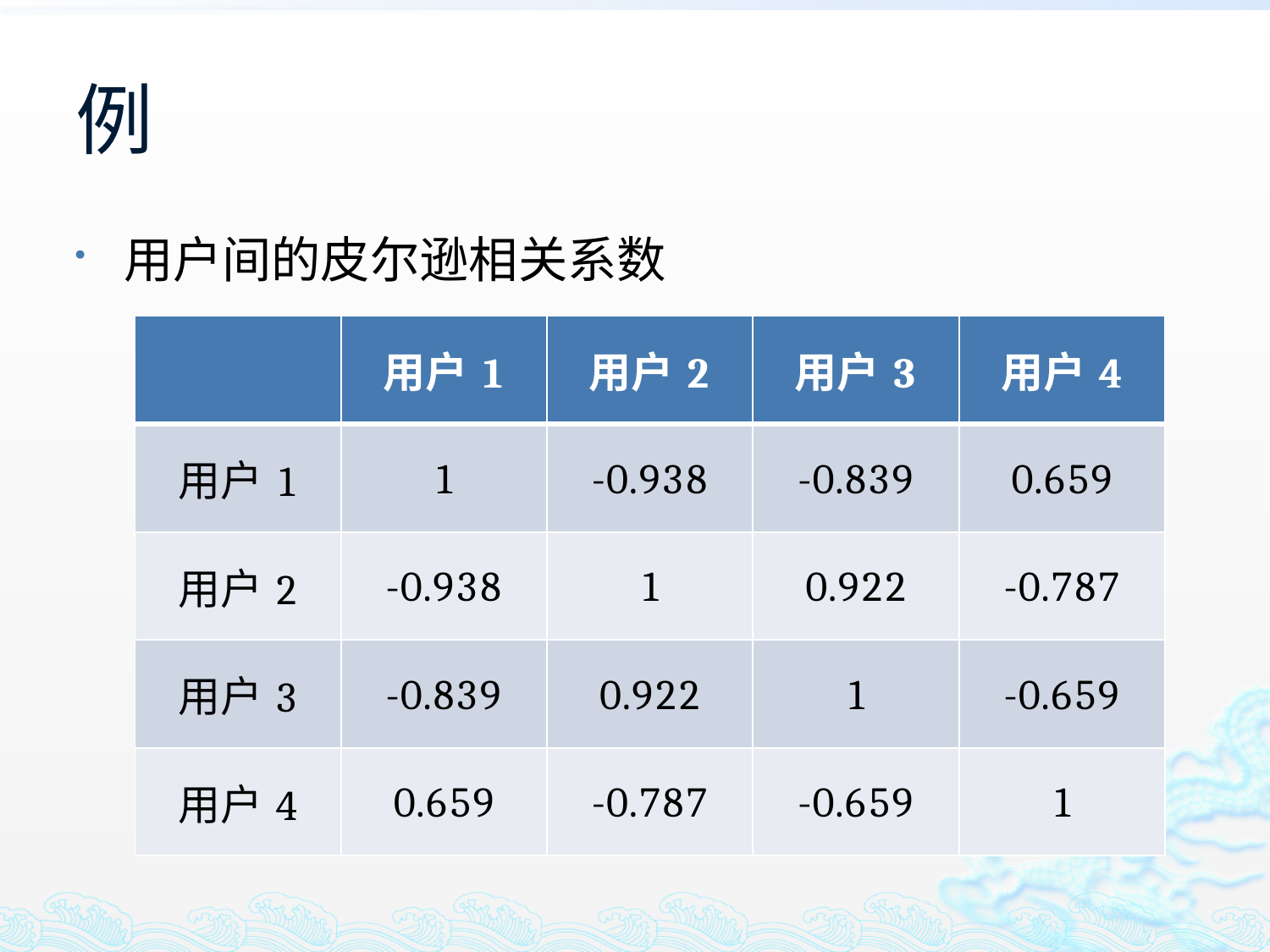

# 例
用户间的皮尔逊相关系数
|  | 用户1 | 用户2 | 用户3 | 用户4 |
| --- | --- | --- | --- | --- |
| 用户1 | 1 | -0.938 | -0.839 | 0.659 |
| 用户2 | -0.938 | 1 | 0.922 | -0.787 |
| 用户3 | -0.839 | 0.922 | 1 | -0.659 |
| 用户4 | 0.659 | -0.787 | -0.659 | 1 |